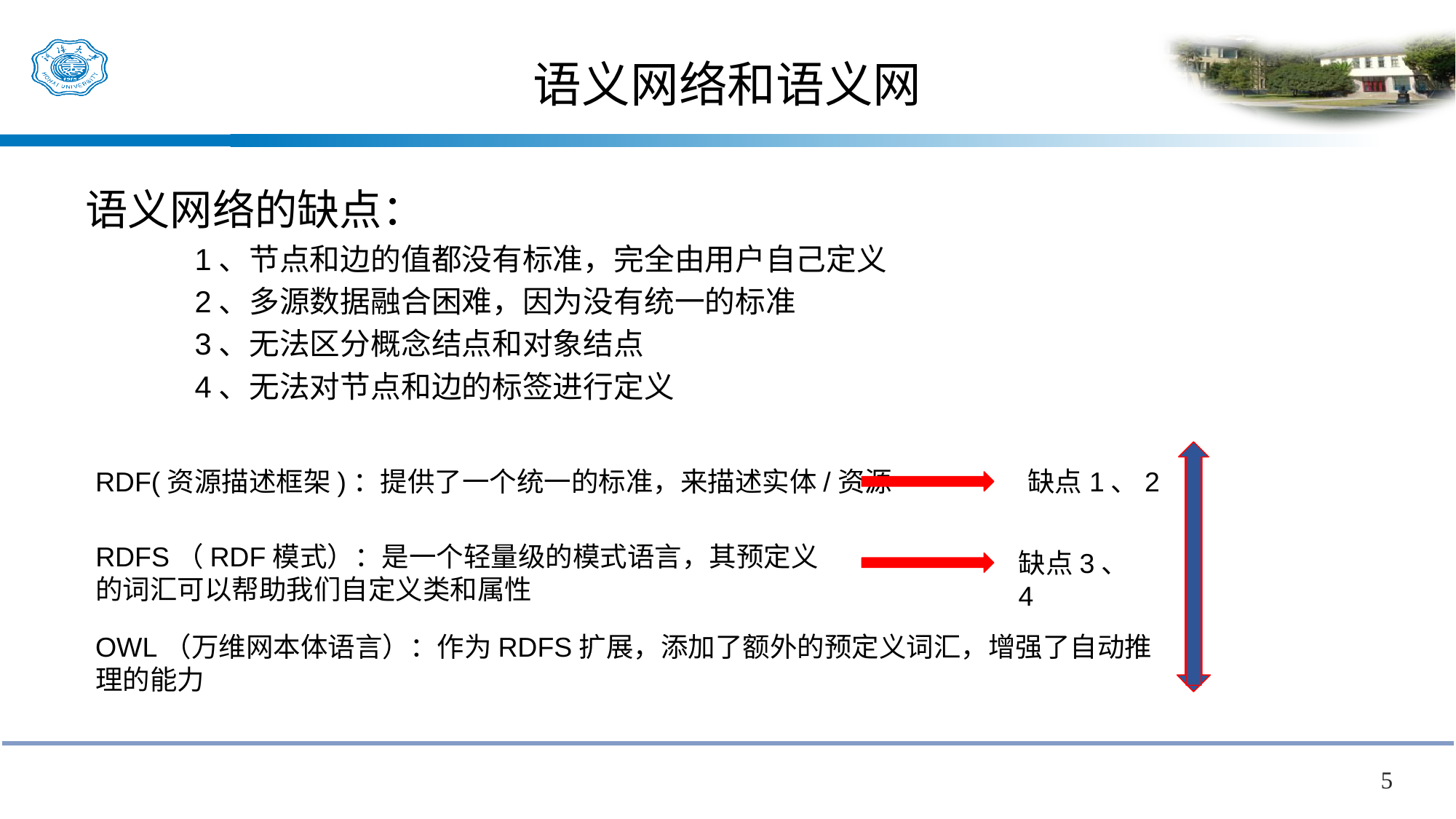

# 语义网络和语义网
语义网络的缺点：
	1、节点和边的值都没有标准，完全由用户自己定义
	2、多源数据融合困难，因为没有统一的标准
	3、无法区分概念结点和对象结点
	4、无法对节点和边的标签进行定义

RDF(资源描述框架)：提供了一个统一的标准，来描述实体/资源                      缺点1、2

RDFS（RDF模式）：是一个轻量级的模式语言，其预定义的词汇可以帮助我们自定义类和属性
缺点3、4

OWL（万维网本体语言）：作为RDFS扩展，添加了额外的预定义词汇，增强了自动推理的能力
5